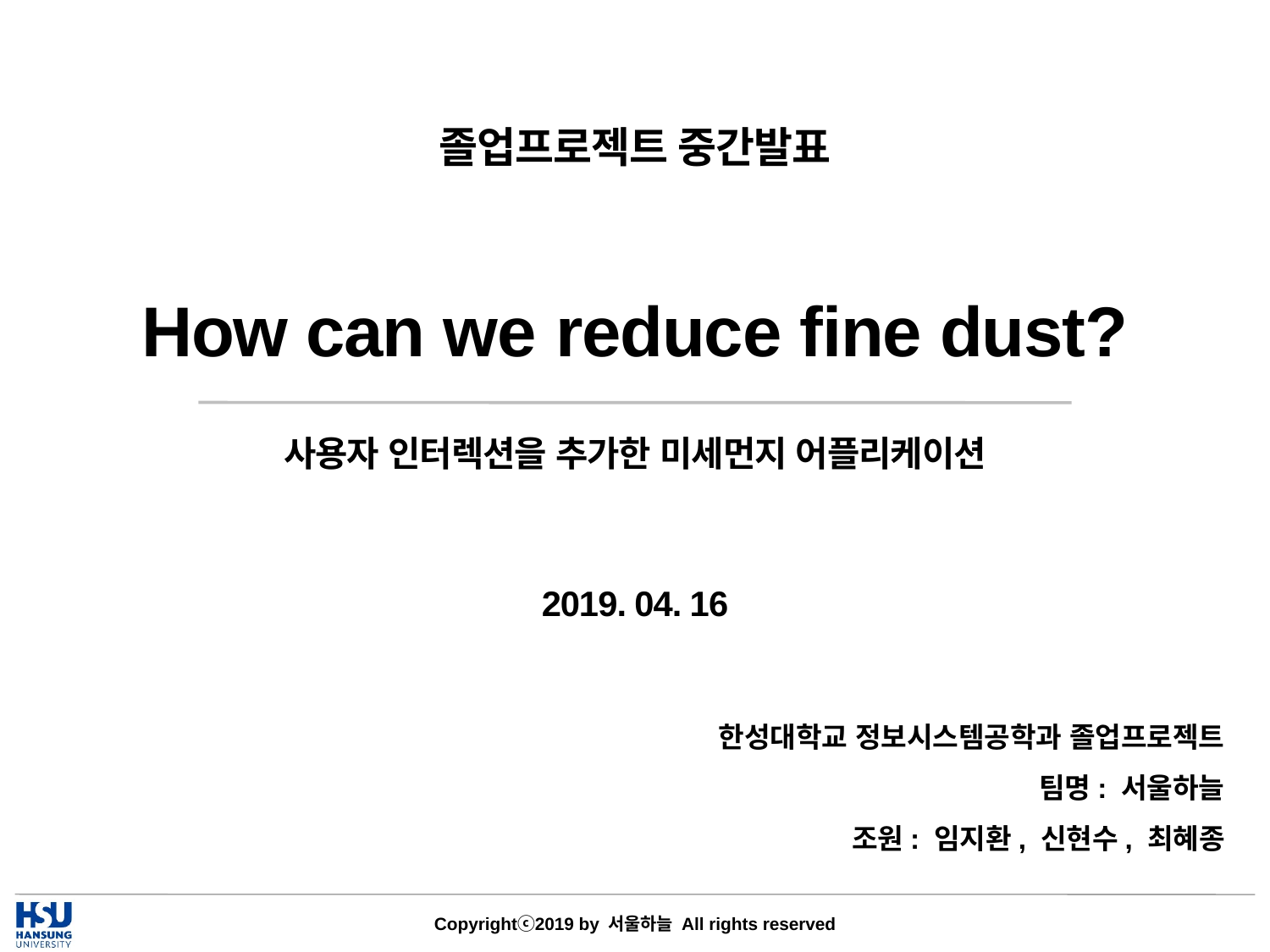

졸업프로젝트 중간발표
How can we reduce fine dust?
사용자 인터렉션을 추가한 미세먼지 어플리케이션
2019. 04. 16
한성대학교 정보시스템공학과 졸업프로젝트
팀명: 서울하늘
조원: 임지환, 신현수, 최혜종